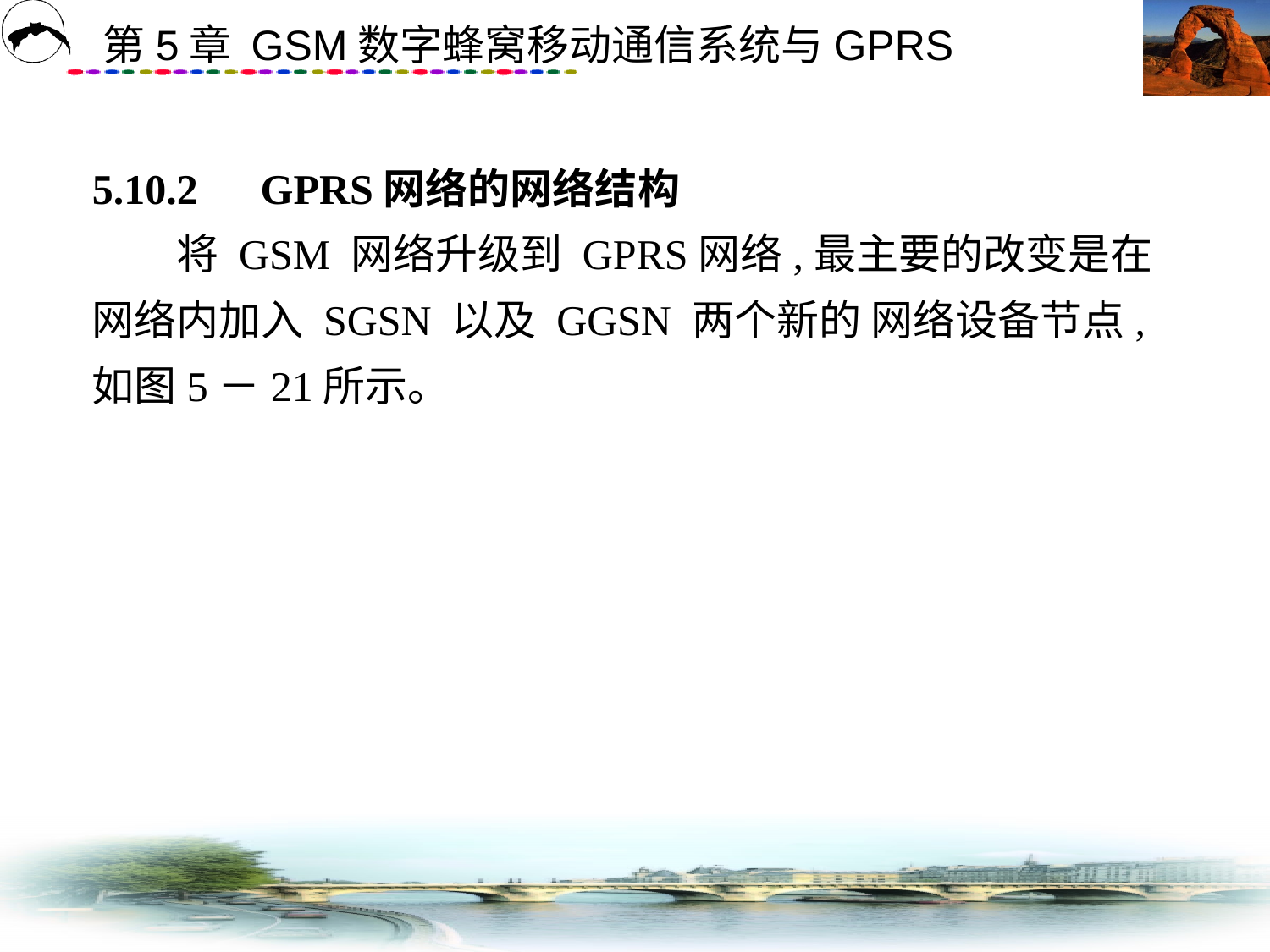

# 5.10.2　GPRS网络的网络结构 　　将 GSM 网络升级到 GPRS网络,最主要的改变是在网络内加入 SGSN 以及 GGSN 两个新的 网络设备节点,如图5－21所示。